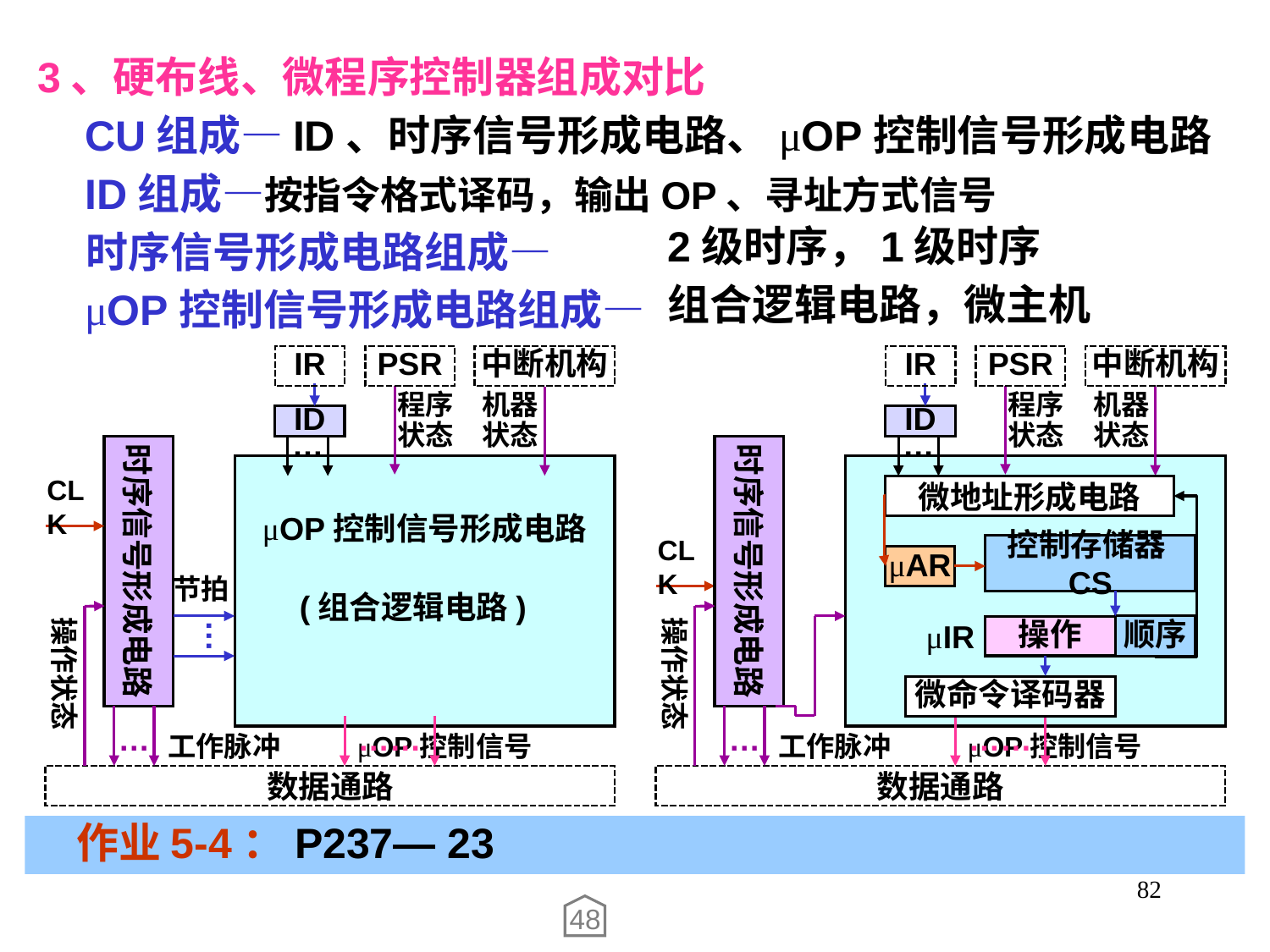

3、硬布线、微程序控制器组成对比
    CU组成—ID、时序信号形成电路、μOP控制信号形成电路
    ID组成—按指令格式译码，输出OP、寻址方式信号
    时序信号形成电路组成—
    μOP控制信号形成电路组成—
2级时序，1级时序
组合逻辑电路，微主机
IR
PSR
中断机构
程序状态
机器状态
ID
时序信号形成电路
…
μOP控制信号形成电路

CLK
操作状态
……
工作脉冲           μOP控制信号
…
数据通路
IR
PSR
中断机构
程序状态
机器状态
ID
时序信号形成电路
…

CLK
操作状态
……
工作脉冲           μOP控制信号
…
数据通路
微地址形成电路
控制存储器CS
μAR
顺序
μIR
操作
微命令译码器
节拍
(组合逻辑电路)
…
   作业5-4：P237— 23
82
48